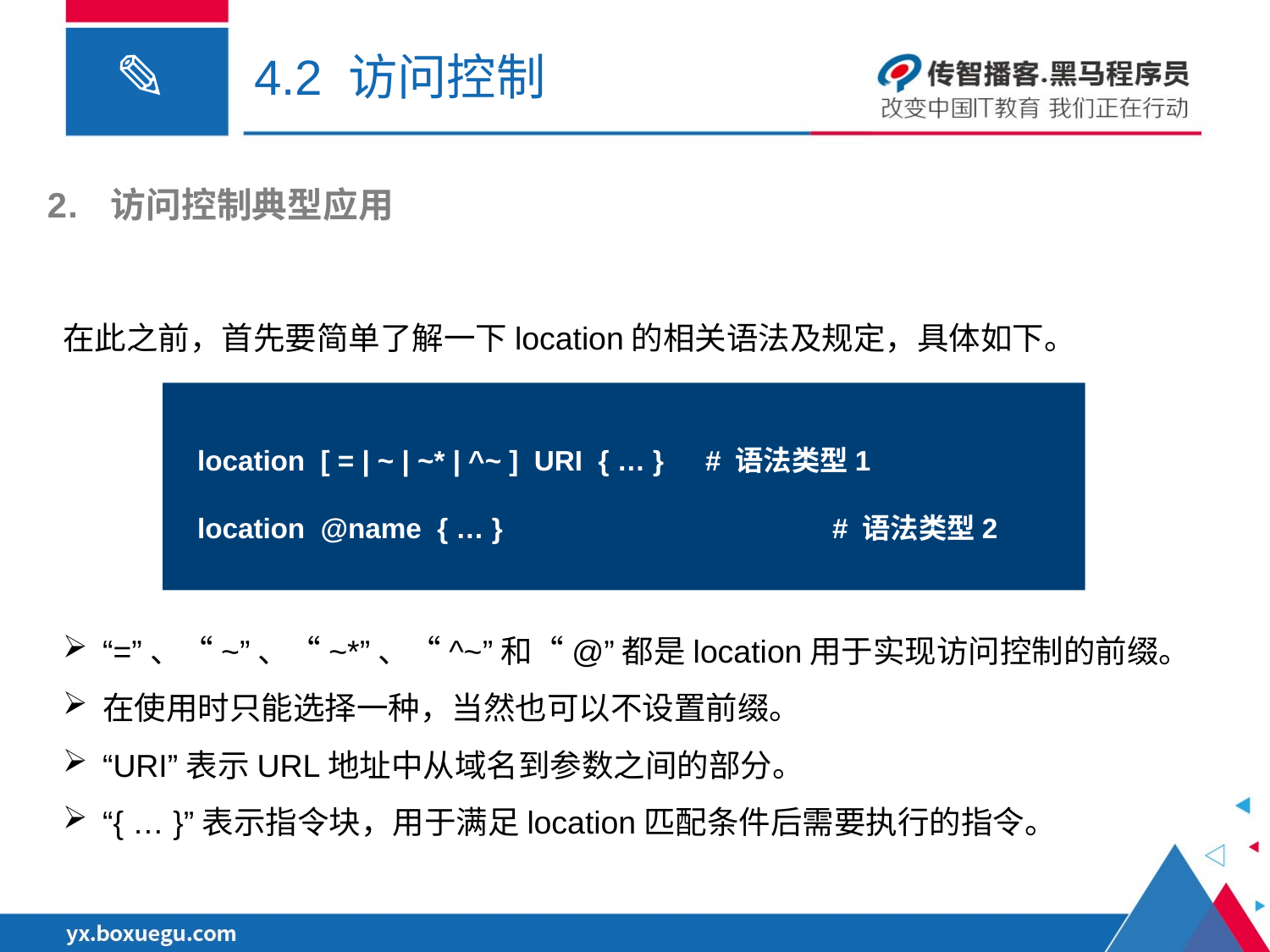

# 4.2 访问控制
访问控制典型应用
在此之前，首先要简单了解一下location的相关语法及规定，具体如下。

location  [ = | ~ | ~* | ^~ ]  URI  { … }	# 语法类型1
location  @name  { … }			# 语法类型2
“=”、“~”、“~*”、“^~”和“@”都是location用于实现访问控制的前缀。
在使用时只能选择一种，当然也可以不设置前缀。
“URI”表示URL地址中从域名到参数之间的部分。
“{ … }”表示指令块，用于满足location匹配条件后需要执行的指令。